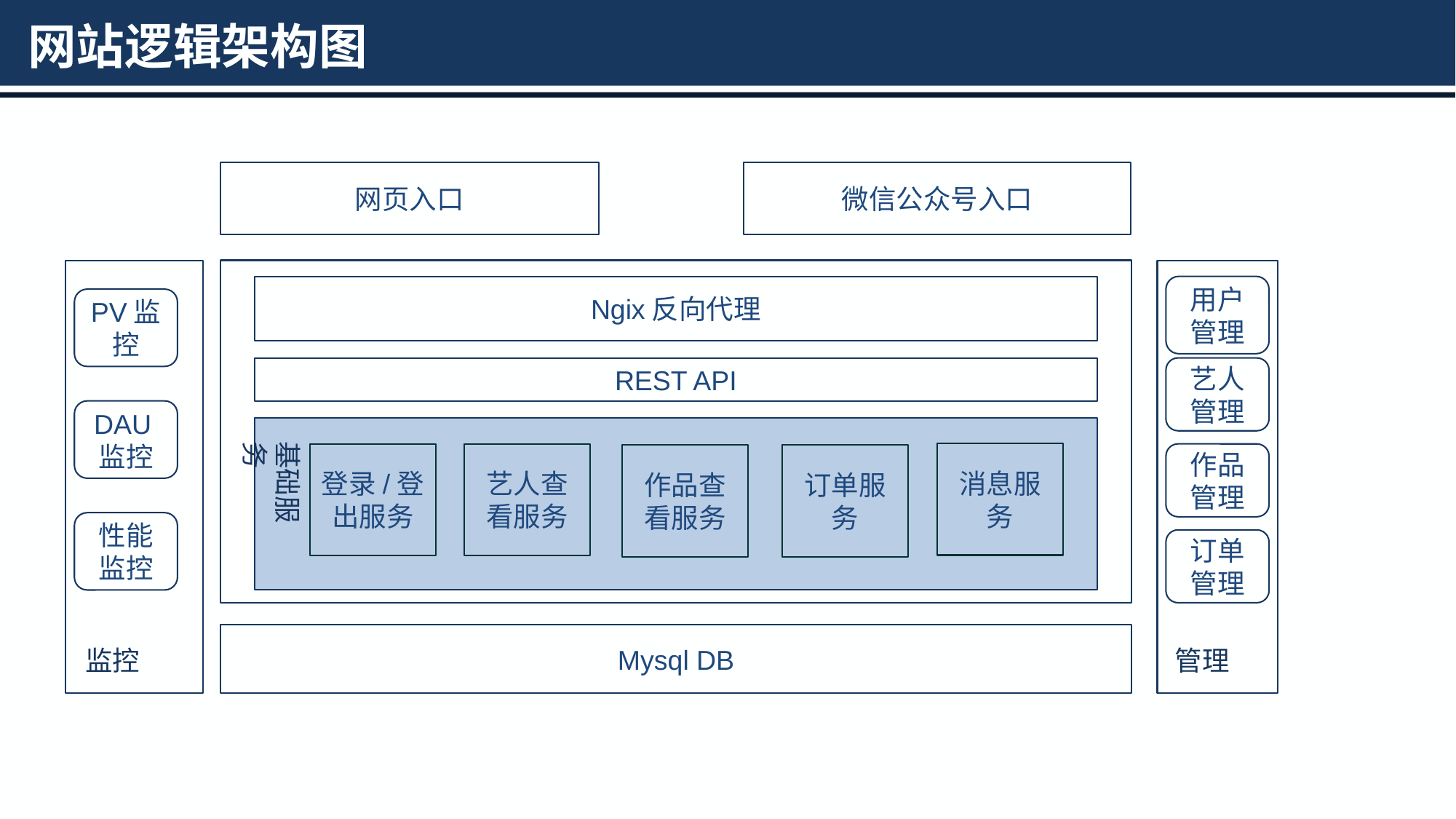

# 网站逻辑架构图
网页入口
微信公众号入口

Ngix反向代理
用户管理
PV监控
REST API
艺人管理
DAU监控

基础服务
消息服务
登录/登出服务
艺人查看服务
作品管理
作品查看服务
订单服务
性能监控
订单管理
Mysql DB
监控
管理